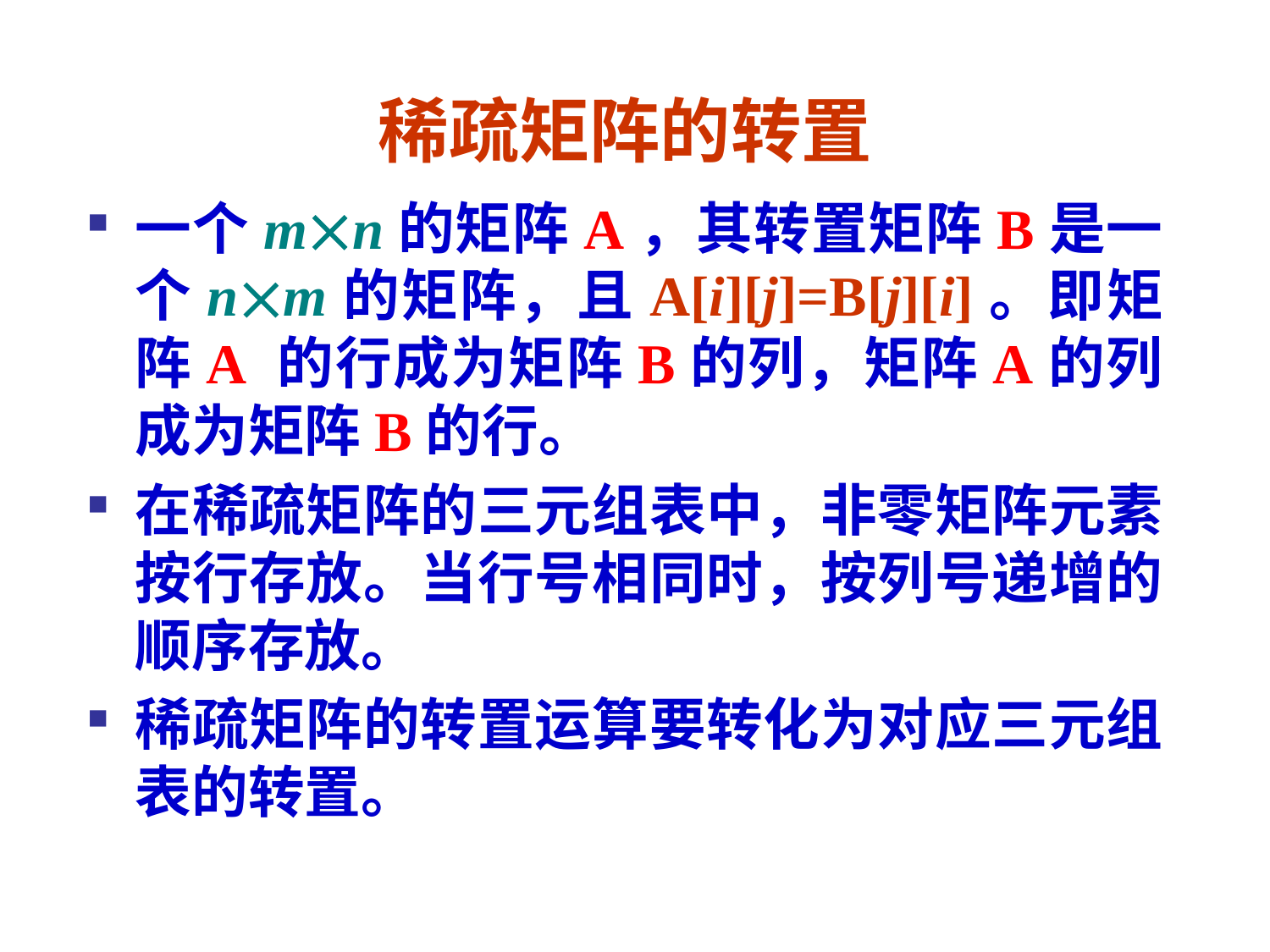

稀疏矩阵的转置
一个m×n的矩阵A，其转置矩阵B是一个n×m的矩阵，且A[i][j]=B[j][i]。即矩阵A 的行成为矩阵B的列，矩阵A的列成为矩阵B的行。
在稀疏矩阵的三元组表中，非零矩阵元素按行存放。当行号相同时，按列号递增的顺序存放。
稀疏矩阵的转置运算要转化为对应三元组表的转置。
35